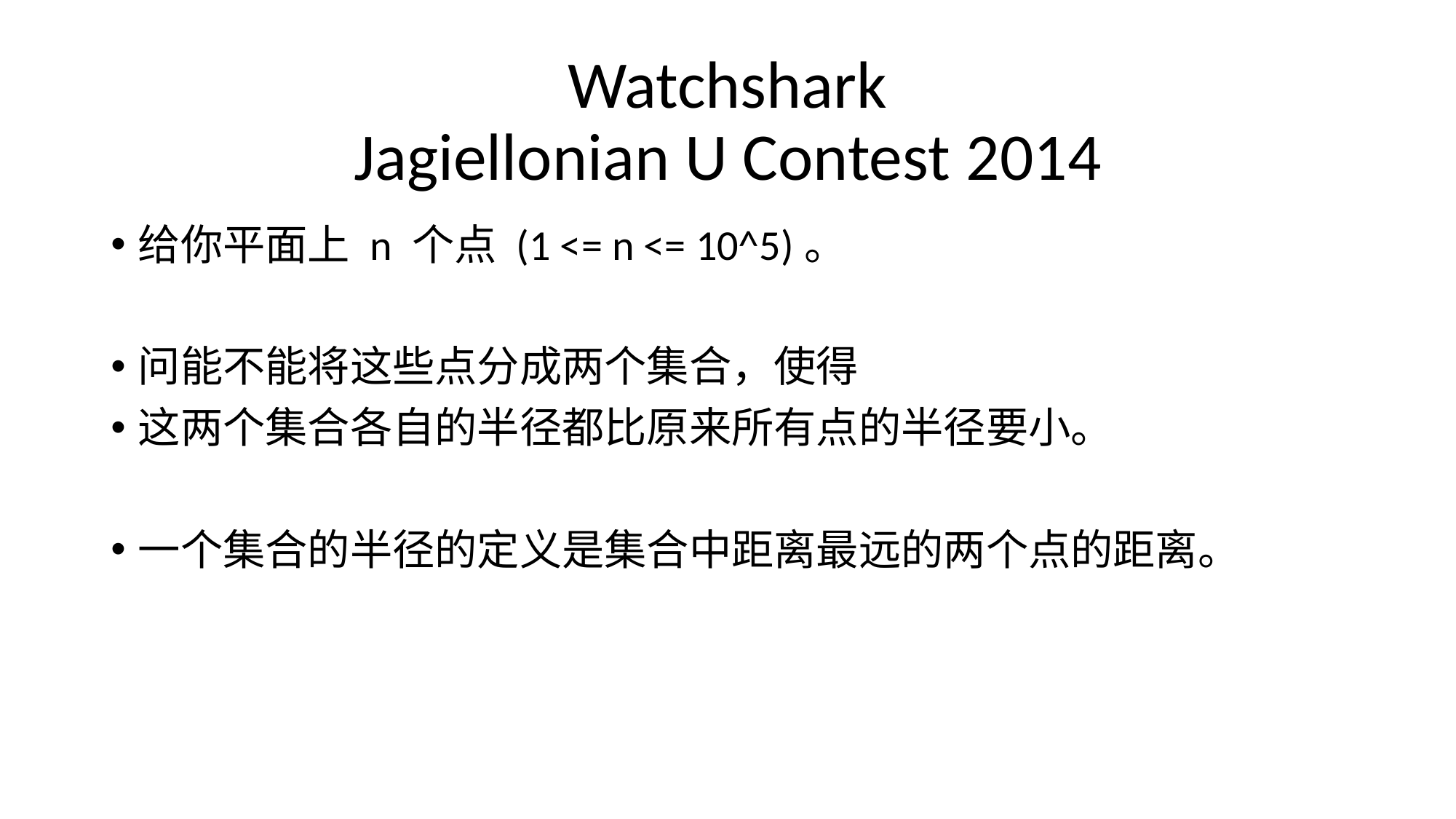

# Watchshark Jagiellonian U Contest 2014
给你平面上 n 个点 (1 <= n <= 10^5)。

问能不能将这些点分成两个集合，使得
这两个集合各自的半径都比原来所有点的半径要小。

一个集合的半径的定义是集合中距离最远的两个点的距离。